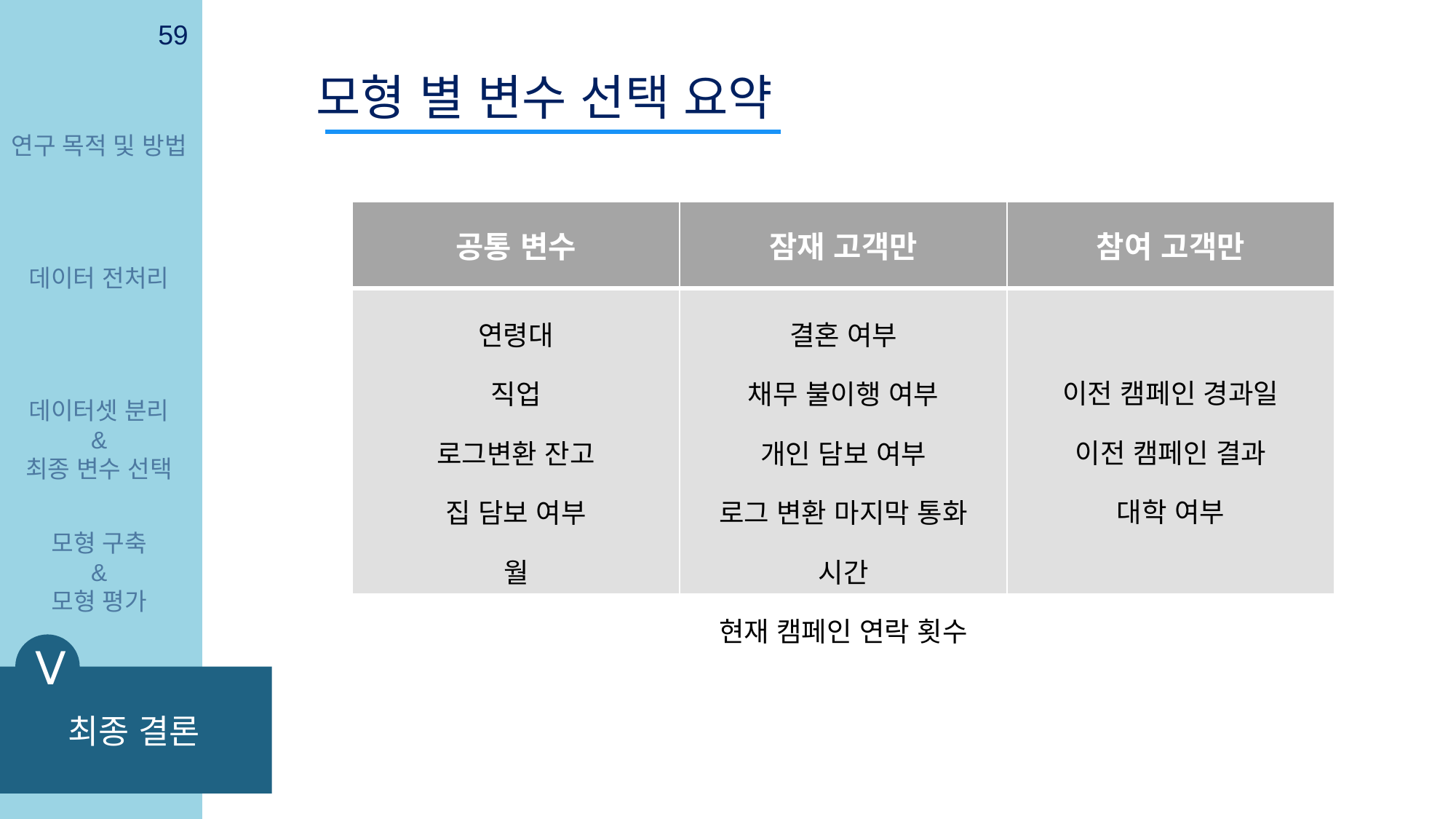

59
모형 별 변수 선택 요약
연구 목적 및 방법
| 공통 변수 | 잠재 고객만 | 참여 고객만 |
| --- | --- | --- |
| 연령대 직업 로그변환 잔고 집 담보 여부 월 | 결혼 여부 채무 불이행 여부 개인 담보 여부 로그 변환 마지막 통화 시간 현재 캠페인 연락 횟수 | 이전 캠페인 경과일 이전 캠페인 결과 대학 여부 |
데이터 전처리
데이터셋 분리
&
최종 변수 선택
모형 구축
&
모형 평가
Ⅴ
최종 결론